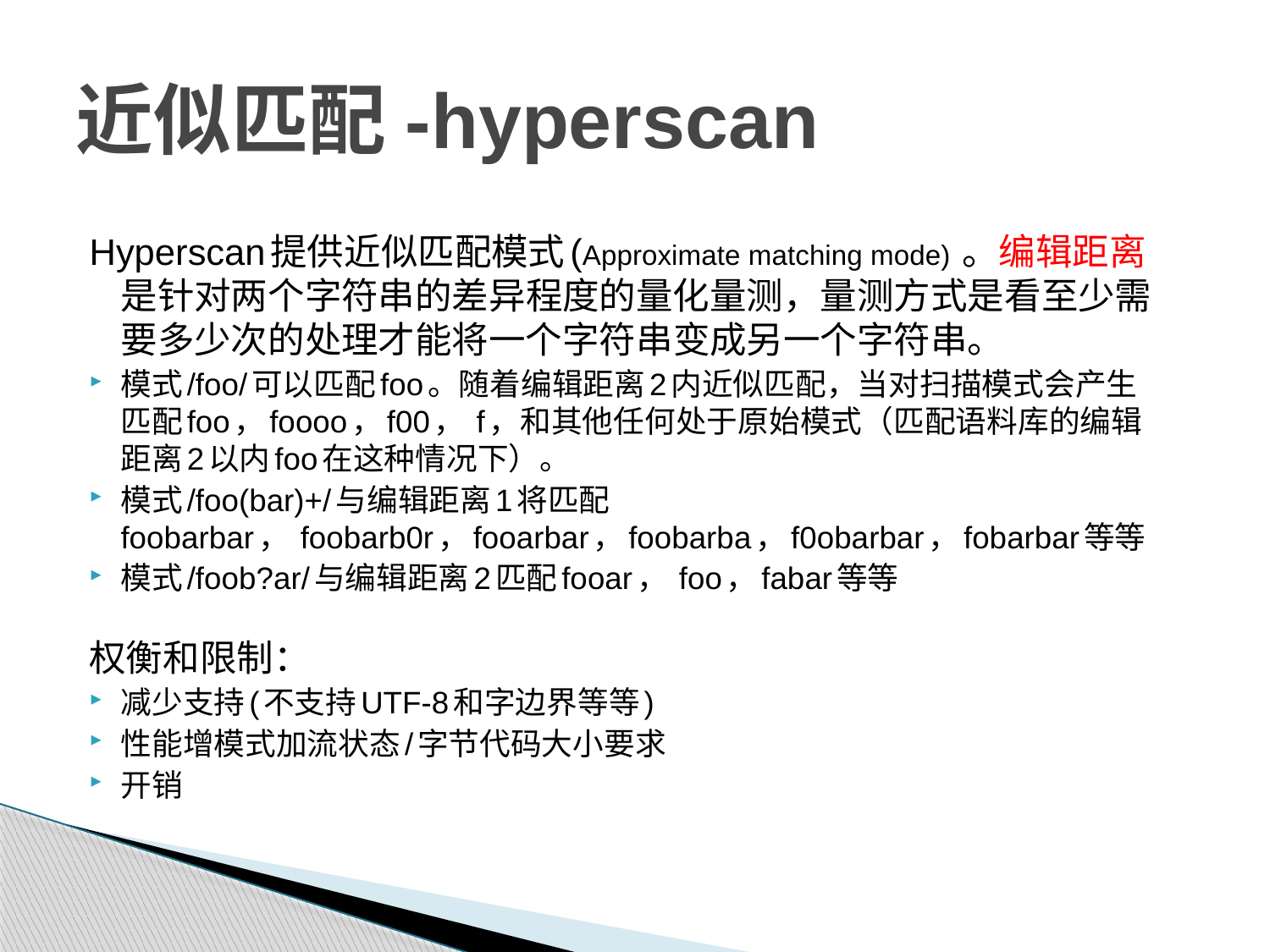

# 近似匹配-hyperscan
Hyperscan提供近似匹配模式(Approximate matching mode) 。编辑距离是针对两个字符串的差异程度的量化量测，量测方式是看至少需要多少次的处理才能将一个字符串变成另一个字符串。
模式/foo/可以匹配foo。随着编辑距离2内近似匹配，当对扫描模式会产生匹配foo，foooo，f00， f，和其他任何处于原始模式（匹配语料库的编辑距离2以内foo在这种情况下）。
模式/foo(bar)+/与编辑距离1将匹配foobarbar， foobarb0r，fooarbar，foobarba，f0obarbar，fobarbar等等
模式/foob?ar/与编辑距离2匹配fooar， foo，fabar等等

权衡和限制：
减少支持(不支持UTF-8和字边界等等)
性能增模式加流状态/字节代码大小要求
开销